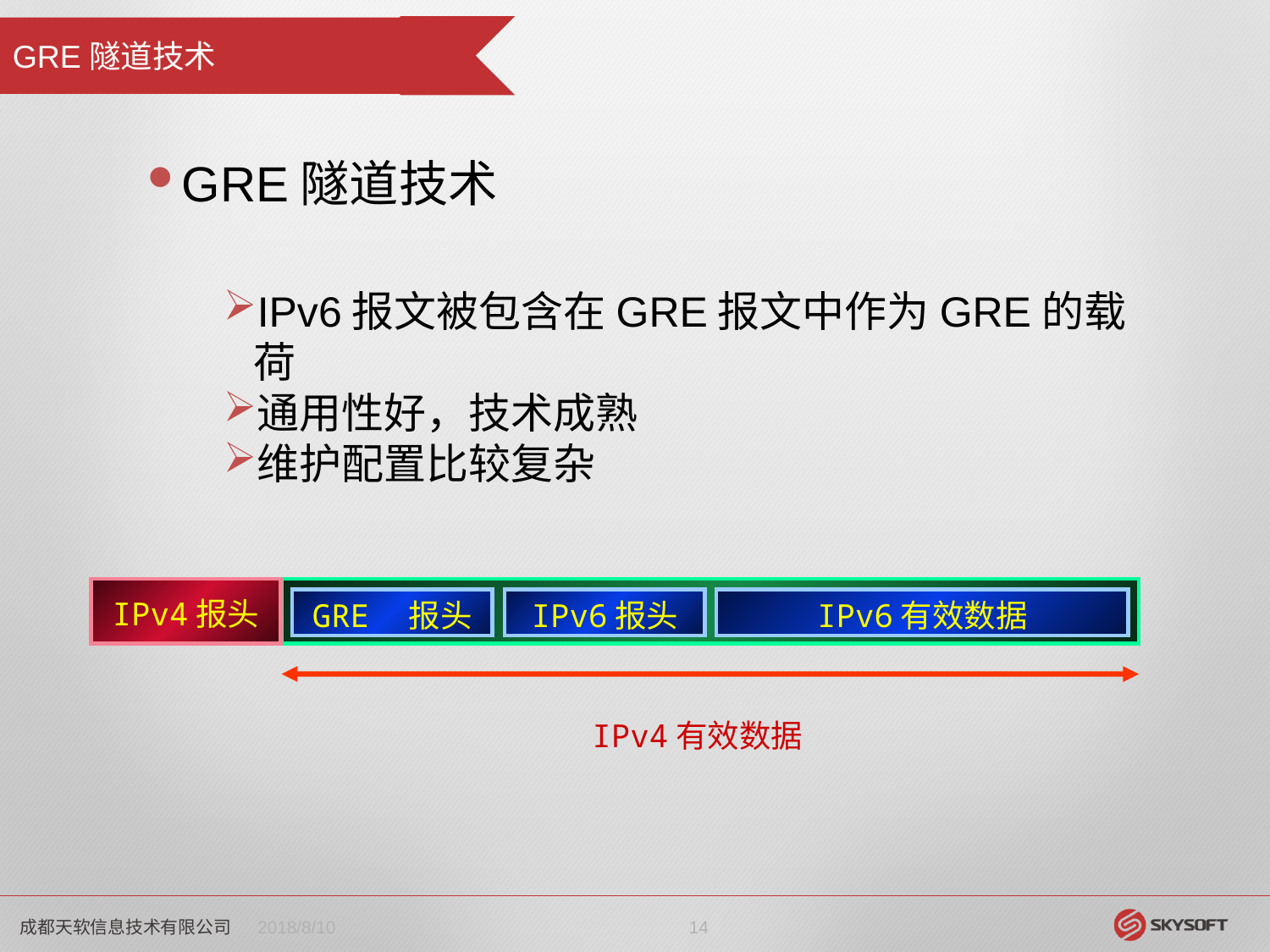

GRE隧道技术

GRE隧道技术

IPv6报文被包含在GRE报文中作为GRE的载荷
通用性好，技术成熟
维护配置比较复杂
IPv4报头

GRE　报头
IPv6报头
IPv6有效数据

IPv4有效数据
成都天软信息技术有限公司
2018/8/10
14